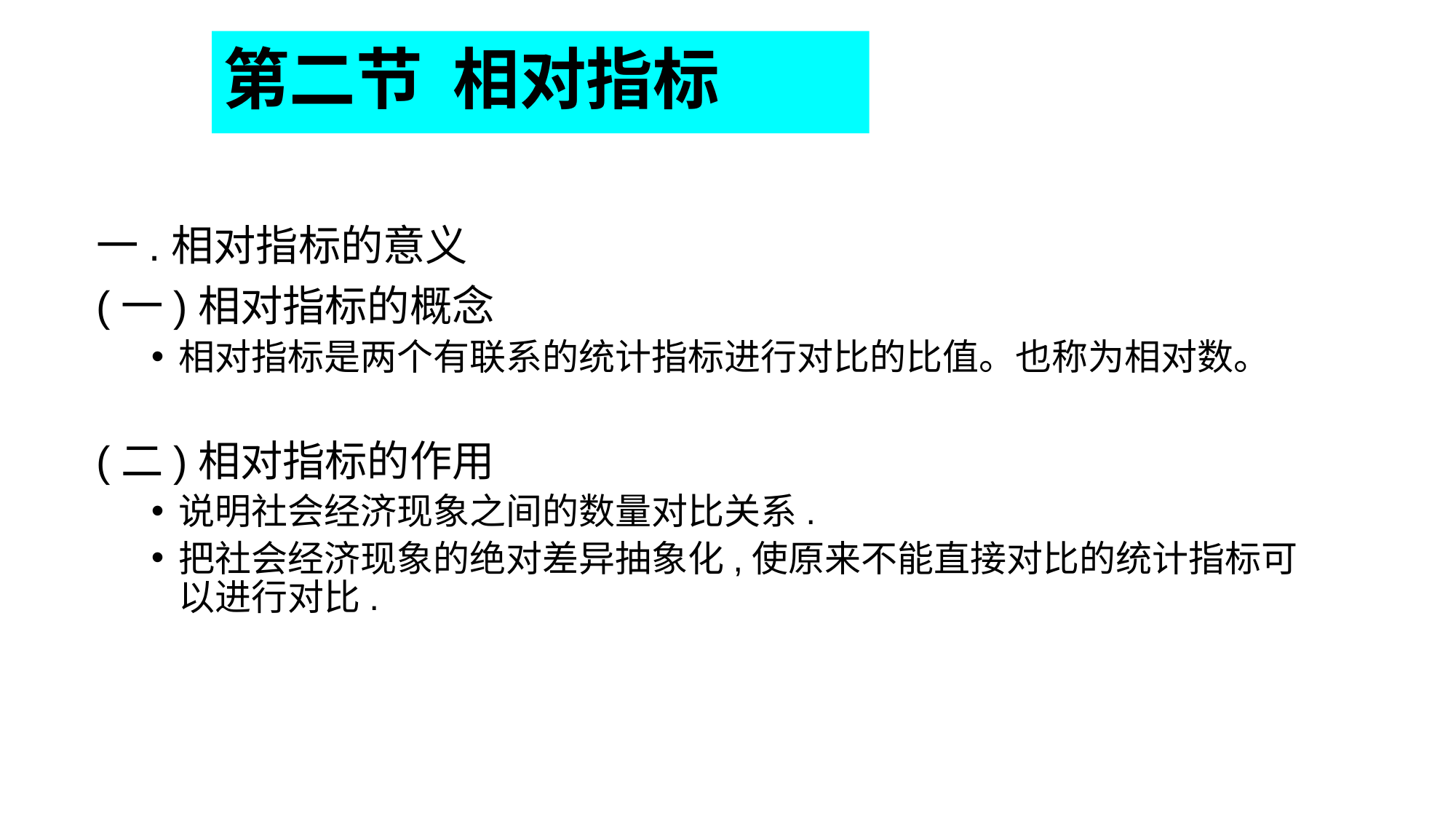

# 第二节  相对指标
一.相对指标的意义
(一)相对指标的概念
相对指标是两个有联系的统计指标进行对比的比值。也称为相对数。

(二)相对指标的作用
说明社会经济现象之间的数量对比关系.
把社会经济现象的绝对差异抽象化,使原来不能直接对比的统计指标可以进行对比.